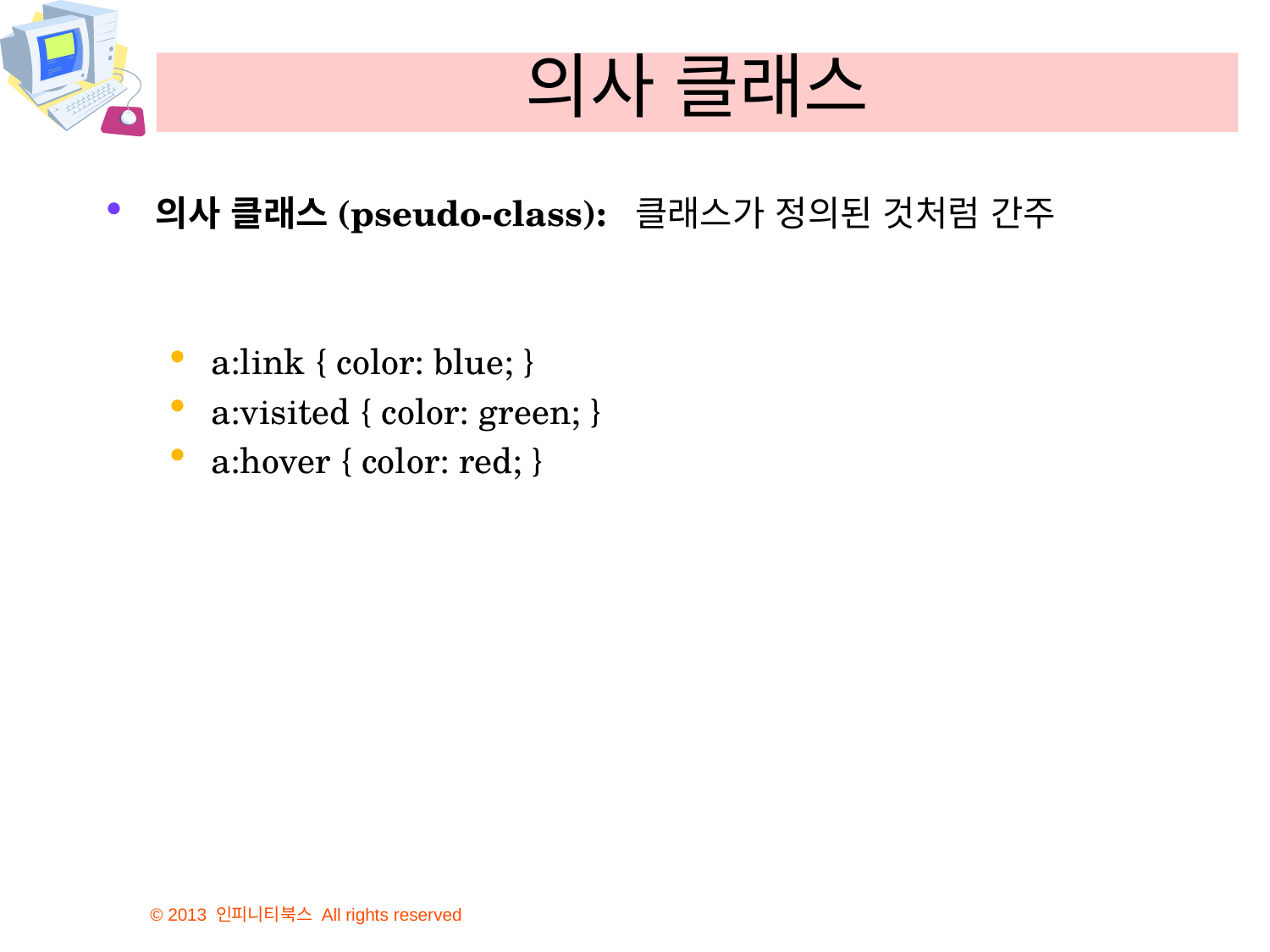

# 의사 클래스
의사 클래스(pseudo-class):  클래스가 정의된 것처럼 간주

a:link { color: blue; }
a:visited { color: green; }
a:hover { color: red; }